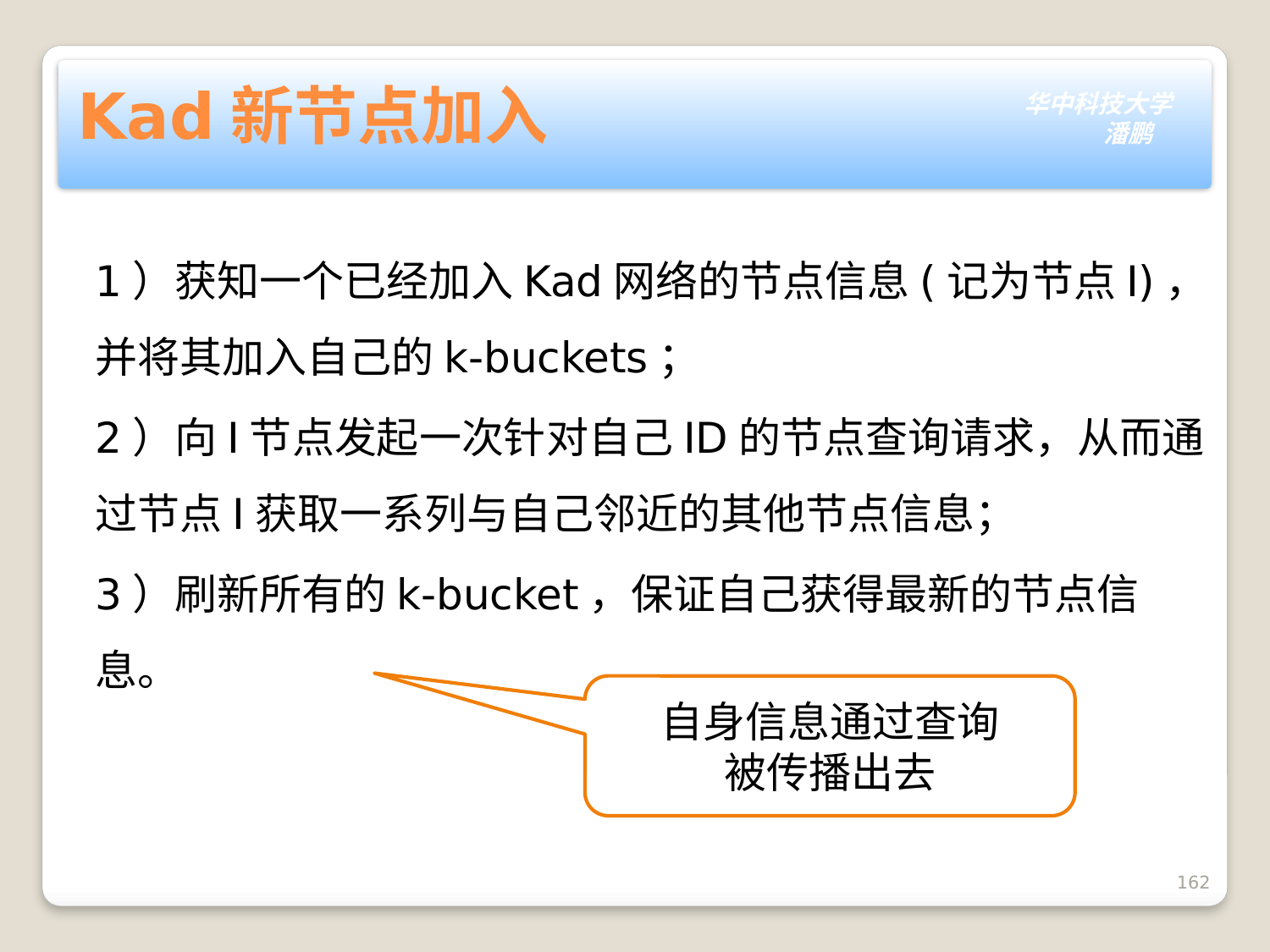

# Kad新节点加入
1）获知一个已经加入Kad网络的节点信息(记为节点I)，并将其加入自己的k-buckets；
2）向I节点发起一次针对自己ID的节点查询请求，从而通过节点I获取一系列与自己邻近的其他节点信息；
3）刷新所有的k-bucket，保证自己获得最新的节点信息。
自身信息通过查询
被传播出去
162